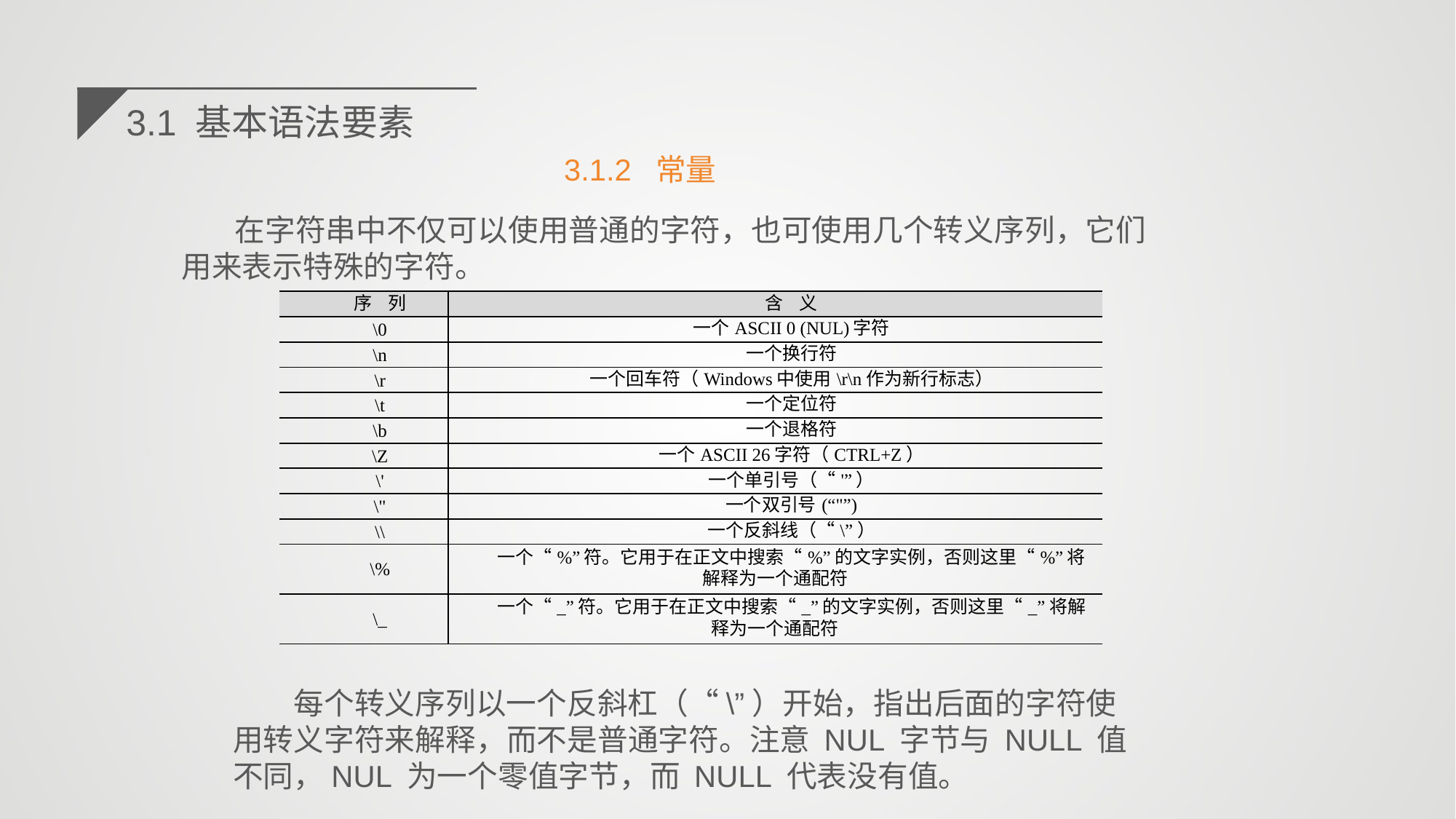

3.1 基本语法要素

3.1.2  常量
在字符串中不仅可以使用普通的字符，也可使用几个转义序列，它们用来表示特殊的字符。

| 序 列 | 含 义 |
| --- | --- |
| \0 | 一个ASCII 0 (NUL)字符 |
| \n | 一个换行符 |
| \r | 一个回车符（Windows中使用\r\n作为新行标志） |
| \t | 一个定位符 |
| \b | 一个退格符 |
| \Z | 一个ASCII 26字符（CTRL+Z） |
| \' | 一个单引号（“'”） |
| \" | 一个双引号(“"”) |
| \\ | 一个反斜线（“\”） |
| \% | 一个“%”符。它用于在正文中搜索“%”的文字实例，否则这里“%”将解释为一个通配符 |
| \\_ | 一个“\_”符。它用于在正文中搜索“\_”的文字实例，否则这里“\_”将解释为一个通配符 |
每个转义序列以一个反斜杠（“\”）开始，指出后面的字符使用转义字符来解释，而不是普通字符。注意 NUL 字节与 NULL 值不同，NUL 为一个零值字节，而 NULL 代表没有值。